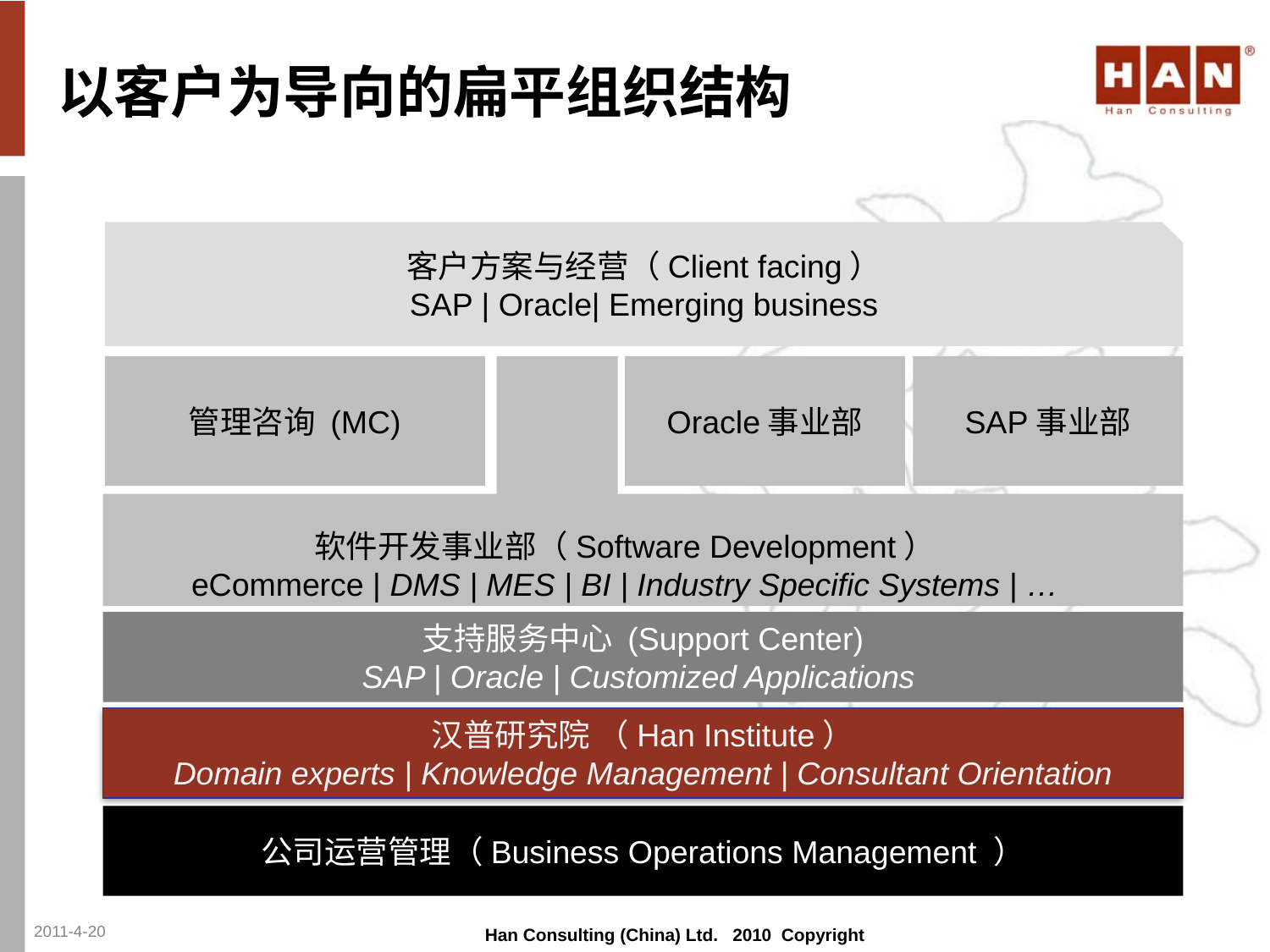

# 以客户为导向的扁平组织结构
客户方案与经营（Client facing）
SAP | Oracle| Emerging business

管理咨询 (MC)
Oracle事业部
SAP事业部
软件开发事业部（Software Development）
 eCommerce | DMS | MES | BI | Industry Specific Systems | …
支持服务中心 (Support Center)
SAP | Oracle | Customized Applications
汉普研究院 （Han Institute）
Domain experts | Knowledge Management | Consultant Orientation
公司运营管理（Business Operations Management ）